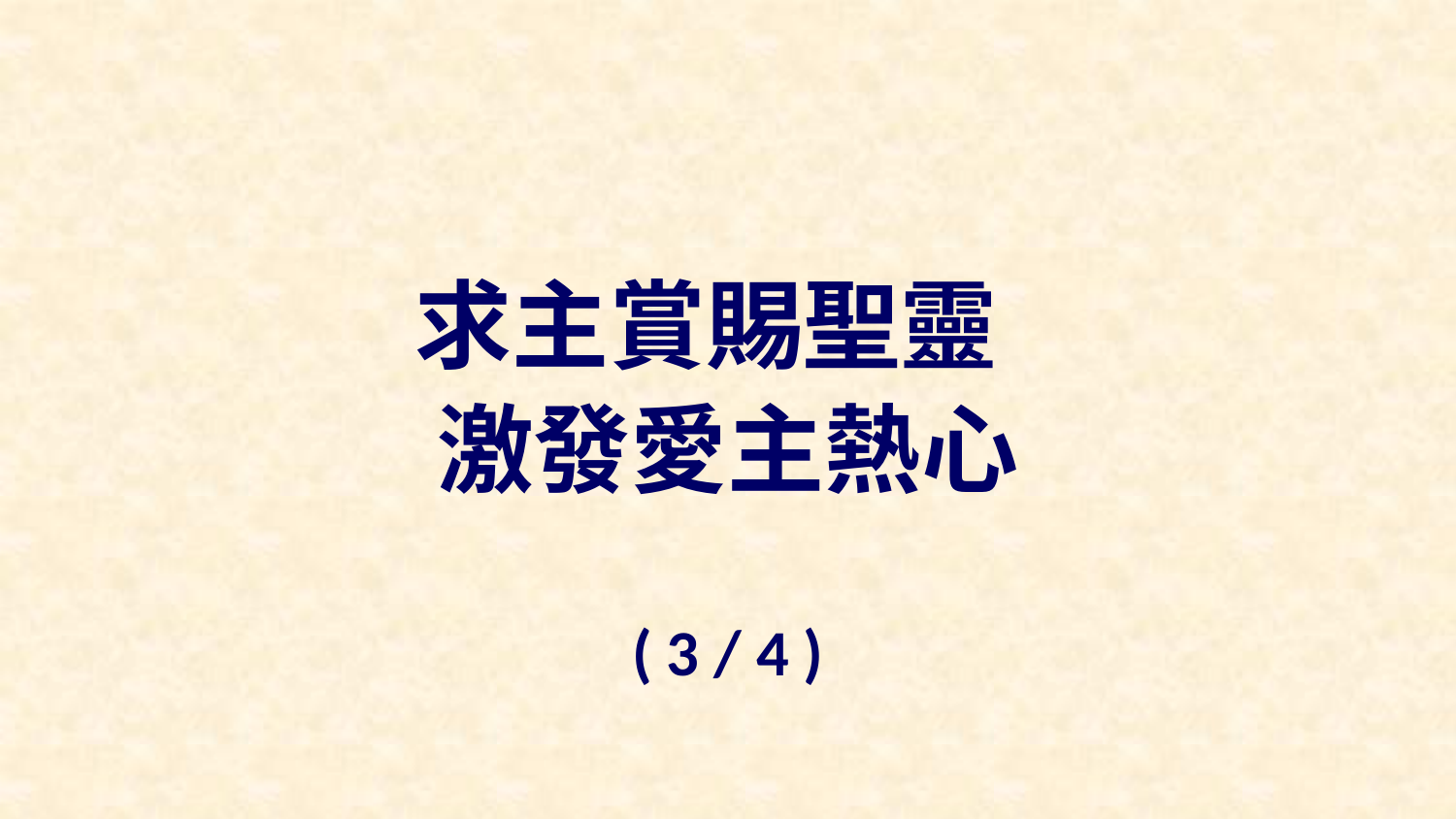

求主賞賜聖靈
激發愛主熱心
( 3 / 4 )